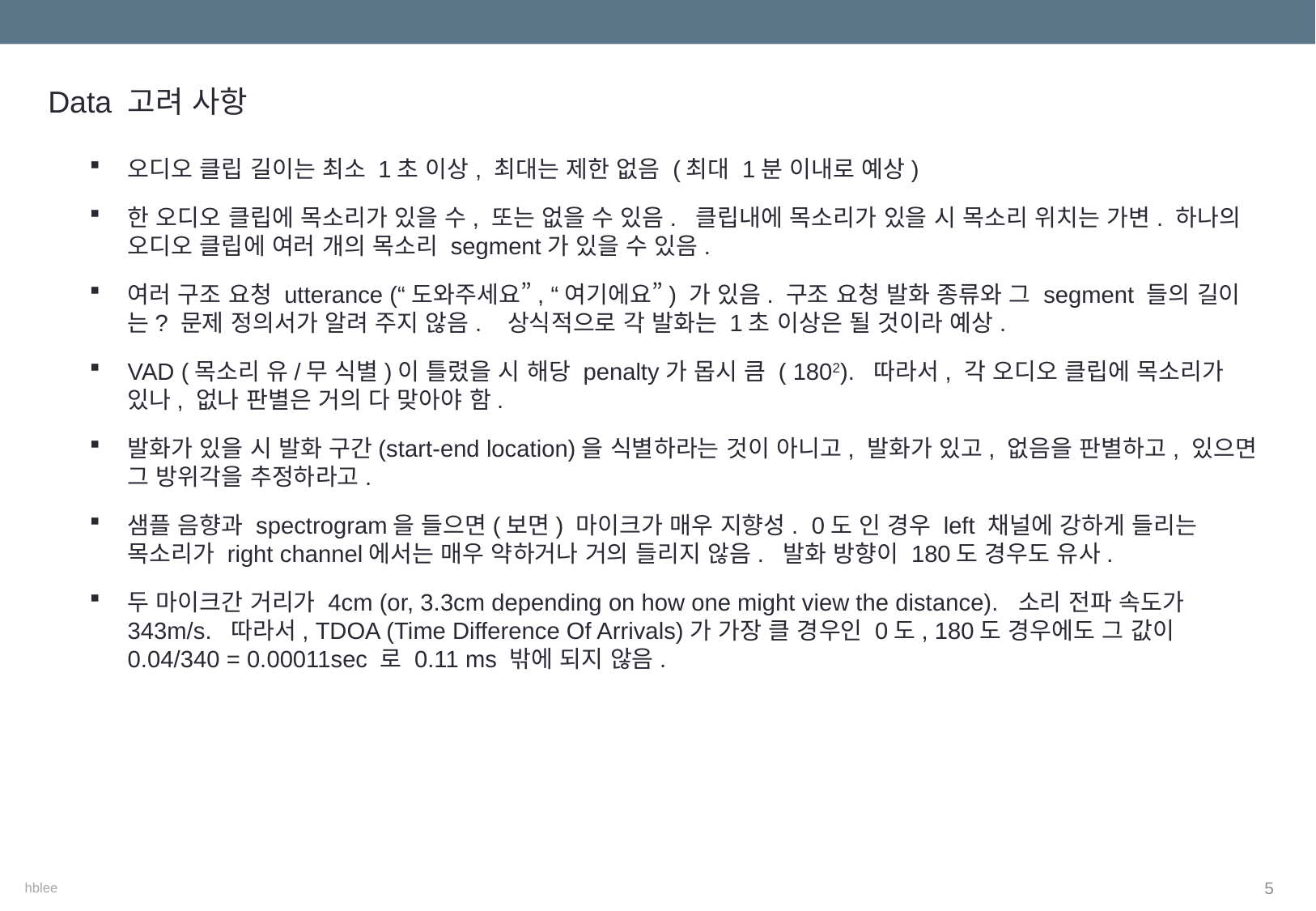

Data 고려 사항
오디오 클립 길이는 최소 1초 이상, 최대는 제한 없음 (최대 1분 이내로 예상)
한 오디오 클립에 목소리가 있을 수, 또는 없을 수 있음.  클립내에 목소리가 있을 시 목소리 위치는 가변. 하나의 오디오 클립에 여러 개의 목소리 segment가 있을 수 있음.
여러 구조 요청 utterance (“도와주세요”, “여기에요”) 가 있음. 구조 요청 발화 종류와 그 segment 들의 길이는? 문제 정의서가 알려 주지 않음.   상식적으로 각 발화는 1초 이상은 될 것이라 예상.
VAD (목소리 유/무 식별)이 틀렸을 시 해당 penalty가 몹시 큼 ( 1802).  따라서, 각 오디오 클립에 목소리가 있나, 없나 판별은 거의 다 맞아야 함.
발화가 있을 시 발화 구간(start-end location)을 식별하라는 것이 아니고, 발화가 있고, 없음을 판별하고, 있으면 그 방위각을 추정하라고.
샘플 음향과 spectrogram을 들으면(보면) 마이크가 매우 지향성.  0도 인 경우 left 채널에 강하게 들리는 목소리가 right channel에서는 매우 약하거나 거의 들리지 않음.  발화 방향이 180도 경우도 유사.
두 마이크간 거리가 4cm (or, 3.3cm depending on how one might view the distance).  소리 전파 속도가 343m/s.  따라서, TDOA (Time Difference Of Arrivals)가 가장 클 경우인 0도, 180도 경우에도 그 값이 0.04/340 = 0.00011sec 로 0.11 ms 밖에 되지 않음.